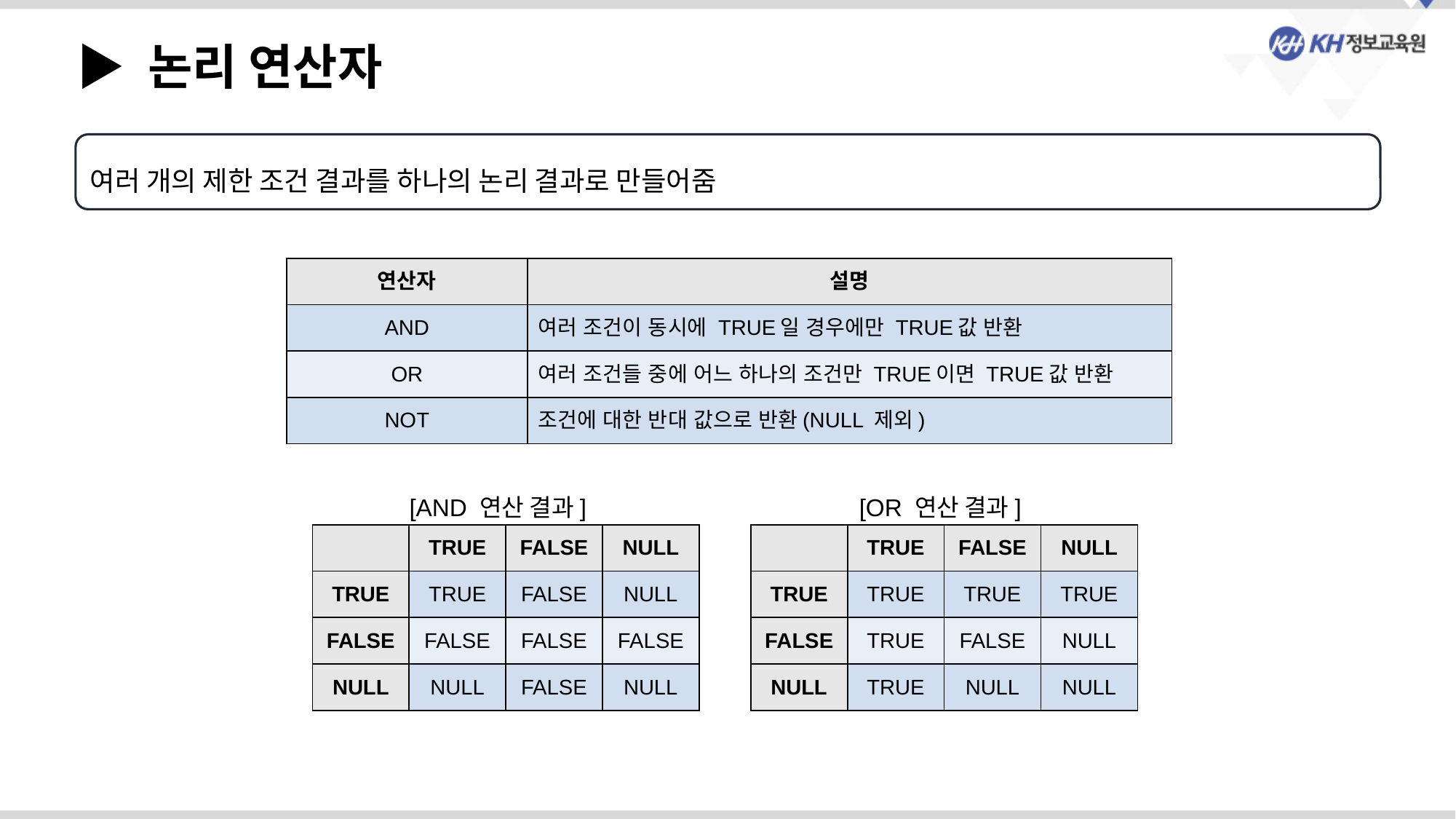

▶ 논리 연산자
여러 개의 제한 조건 결과를 하나의 논리 결과로 만들어줌
| 연산자 | 설명 |
| --- | --- |
| AND | 여러 조건이 동시에 TRUE일 경우에만 TRUE값 반환 |
| OR | 여러 조건들 중에 어느 하나의 조건만 TRUE이면 TRUE값 반환 |
| NOT | 조건에 대한 반대 값으로 반환(NULL 제외) |
[AND 연산 결과]
[OR 연산 결과]
|  | TRUE | FALSE | NULL |
| --- | --- | --- | --- |
| TRUE | TRUE | FALSE | NULL |
| FALSE | FALSE | FALSE | FALSE |
| NULL | NULL | FALSE | NULL |
|  | TRUE | FALSE | NULL |
| --- | --- | --- | --- |
| TRUE | TRUE | TRUE | TRUE |
| FALSE | TRUE | FALSE | NULL |
| NULL | TRUE | NULL | NULL |